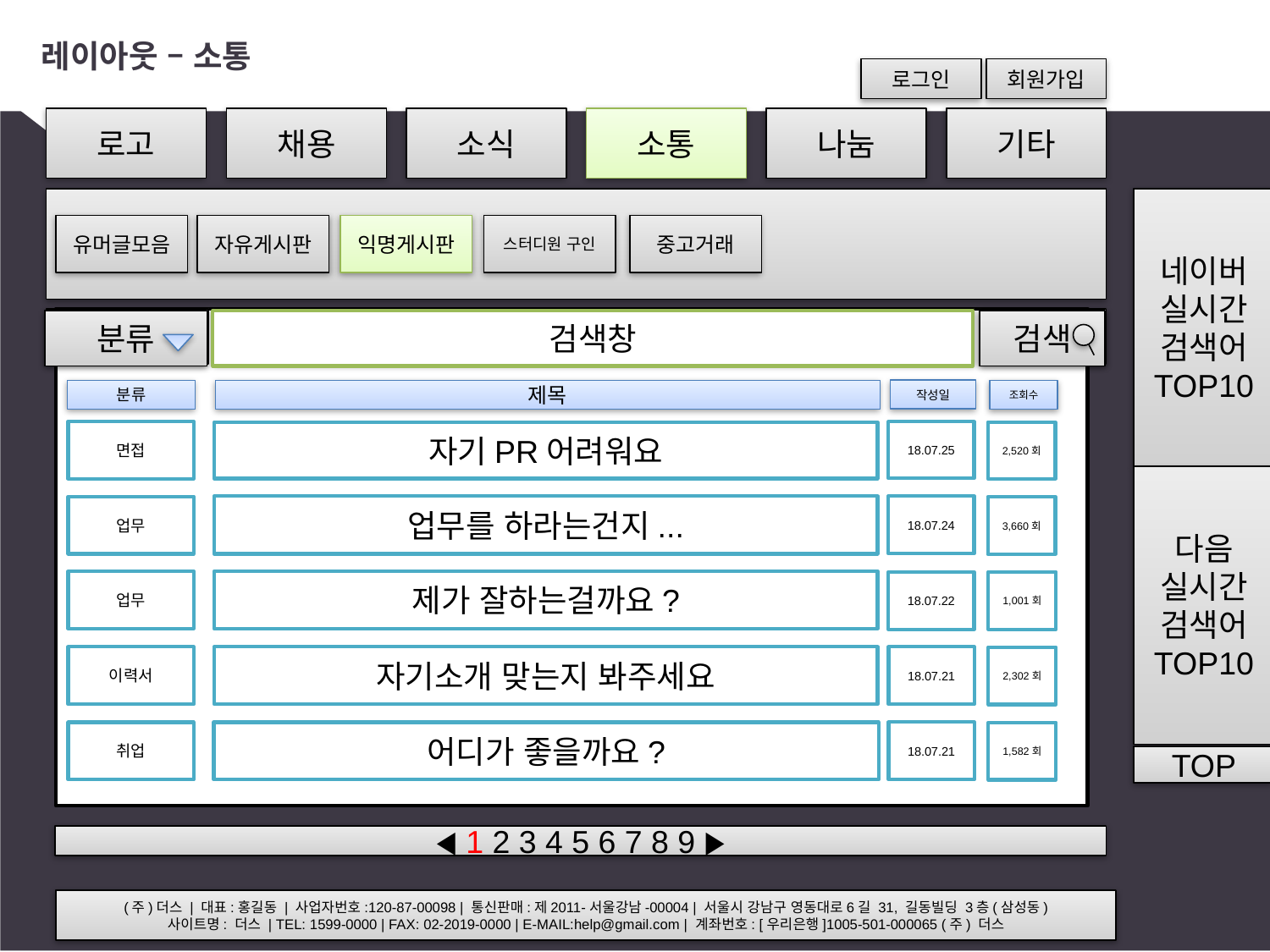

# 레이아웃 – 소통
로그인
회원가입
로고
채용
소식
소통
나눔
기타

네이버
실시간
검색어
TOP10
유머글모음
자유게시판
익명게시판
스터디원 구인
중고거래
분류

검색창
검색
분류
검색창
검색

작성일
분류
제목
조회수
면접
18.07.25
자기PR어려워요
2,520회
다음
실시간
검색어
TOP10
18.07.24
업무를 하라는건지...
업무
3,660회
업무
제가 잘하는걸까요?
1,001회
18.07.22
이력서
자기소개 맞는지 봐주세요
18.07.21
2,302회
18.07.21
취업
어디가 좋을까요?
1,582회
TOP
◀ 1 2 3 4 5 6 7 8 9 ▶

(주)더스 | 대표:홍길동 | 사업자번호:120-87-00098 | 통신판매:제2011-서울강남-00004 | 서울시 강남구 영동대로6길 31, 길동빌딩 3층(삼성동)
사이트명: 더스 | TEL: 1599-0000 | FAX: 02-2019-0000 | E-MAIL:help@gmail.com | 계좌번호: [우리은행]1005-501-000065 (주) 더스